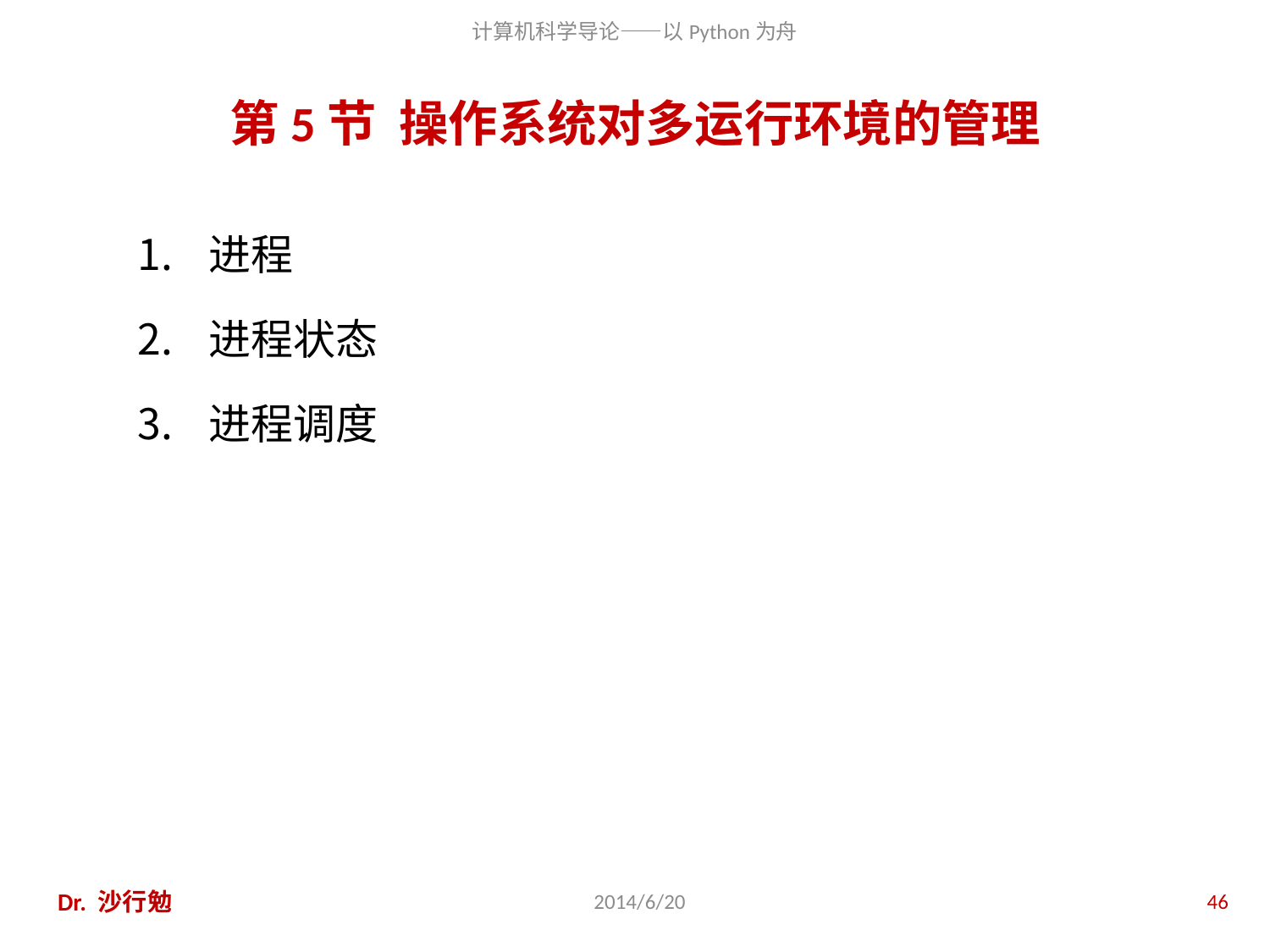

# 第5节  操作系统对多运行环境的管理
进程
进程状态
进程调度
Dr. 沙行勉
2014/6/20
46